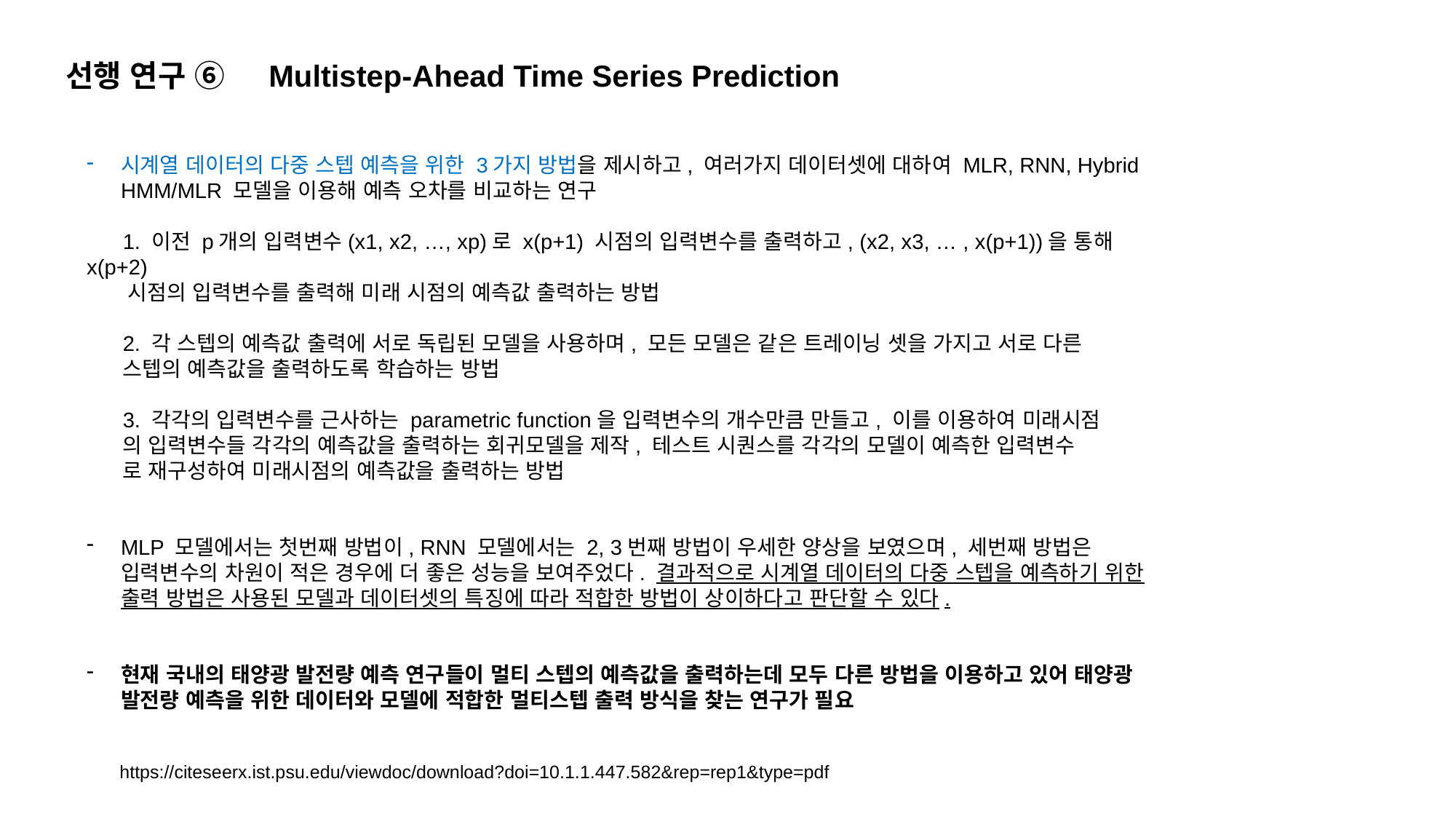

선행 연구 ⑥
Multistep-Ahead Time Series Prediction
시계열 데이터의 다중 스텝 예측을 위한 3가지 방법을 제시하고, 여러가지 데이터셋에 대하여 MLR, RNN, Hybrid HMM/MLR 모델을 이용해 예측 오차를 비교하는 연구

      1. 이전 p개의 입력변수(x1, x2, …, xp)로 x(p+1) 시점의 입력변수를 출력하고, (x2, x3, … , x(p+1))을 통해 x(p+2)
      시점의 입력변수를 출력해 미래 시점의 예측값 출력하는 방법

      2. 각 스텝의 예측값 출력에 서로 독립된 모델을 사용하며, 모든 모델은 같은 트레이닝 셋을 가지고 서로 다른
      스텝의 예측값을 출력하도록 학습하는 방법

      3. 각각의 입력변수를 근사하는 parametric function을 입력변수의 개수만큼 만들고, 이를 이용하여 미래시점
      의 입력변수들 각각의 예측값을 출력하는 회귀모델을 제작, 테스트 시퀀스를 각각의 모델이 예측한 입력변수
      로 재구성하여 미래시점의 예측값을 출력하는 방법

MLP 모델에서는 첫번째 방법이, RNN 모델에서는 2, 3번째 방법이 우세한 양상을 보였으며, 세번째 방법은 입력변수의 차원이 적은 경우에 더 좋은 성능을 보여주었다. 결과적으로 시계열 데이터의 다중 스텝을 예측하기 위한 출력 방법은 사용된 모델과 데이터셋의 특징에 따라 적합한 방법이 상이하다고 판단할 수 있다.

현재 국내의 태양광 발전량 예측 연구들이 멀티 스텝의 예측값을 출력하는데 모두 다른 방법을 이용하고 있어 태양광 발전량 예측을 위한 데이터와 모델에 적합한 멀티스텝 출력 방식을 찾는 연구가 필요
https://citeseerx.ist.psu.edu/viewdoc/download?doi=10.1.1.447.582&rep=rep1&type=pdf